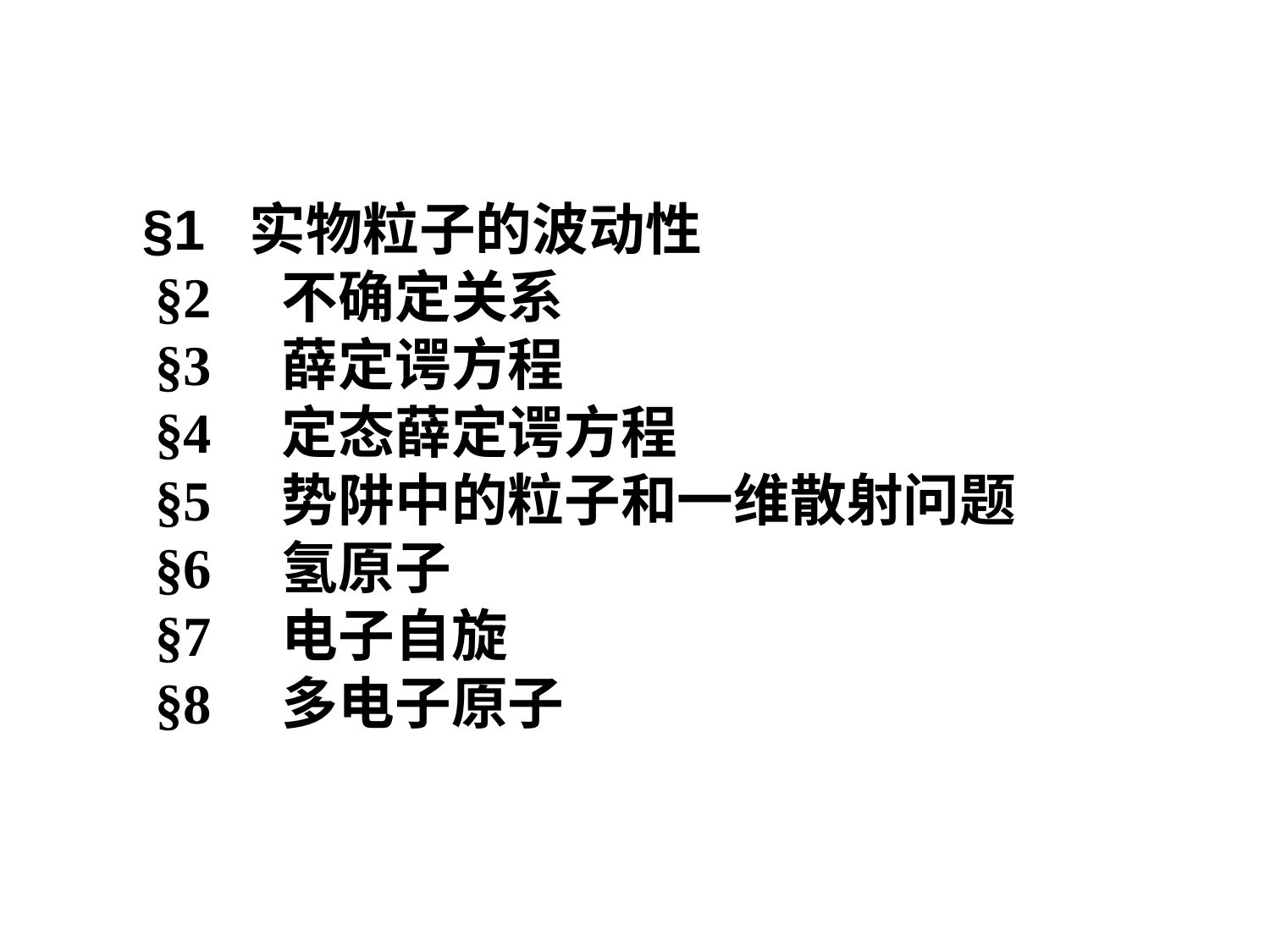

§1  实物粒子的波动性
  §2    不确定关系
  §3    薛定谔方程
  §4    定态薛定谔方程
  §5    势阱中的粒子和一维散射问题
  §6    氢原子
  §7    电子自旋
  §8    多电子原子